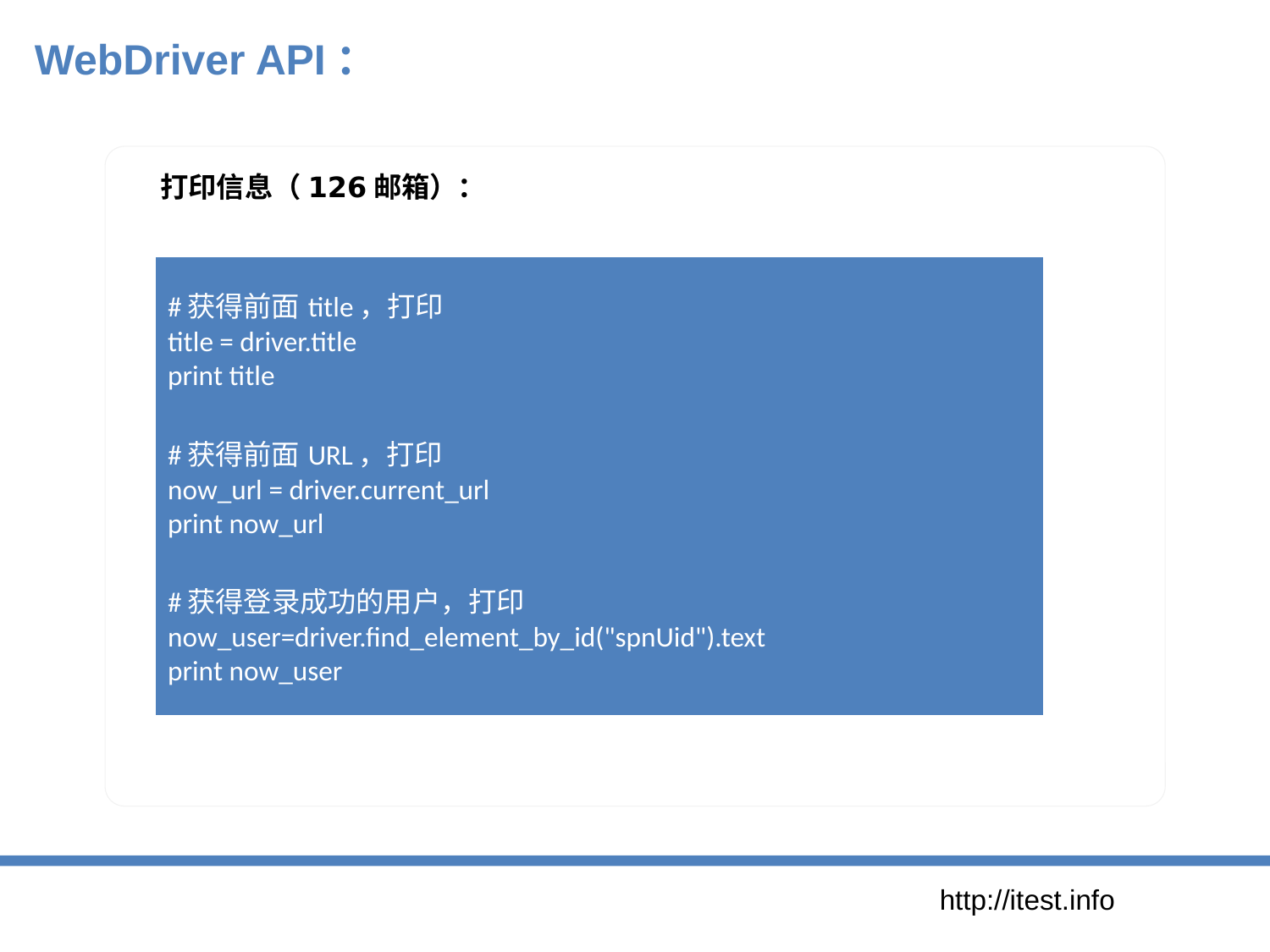

WebDriver API：

 打印信息（126邮箱）：

| #获得前面title，打印 title = driver.title print title #获得前面URL，打印 now\_url = driver.current\_url print now\_url #获得登录成功的用户，打印 now\_user=driver.find\_element\_by\_id("spnUid").text print now\_user |
| --- |

http://itest.info